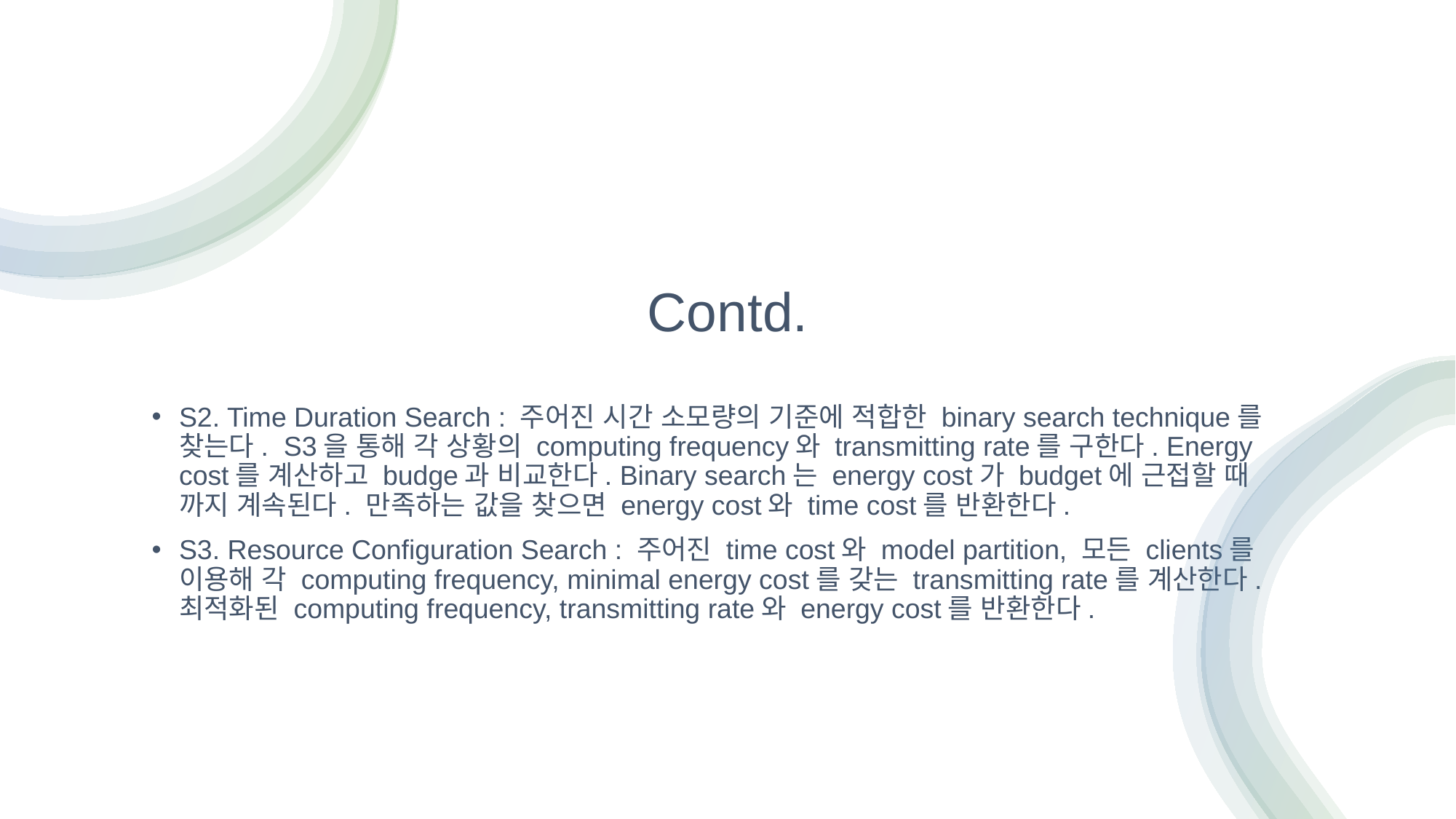

# Contd.
S2. Time Duration Search : 주어진 시간 소모량의 기준에 적합한 binary search technique를 찾는다.  S3을 통해 각 상황의 computing frequency와 transmitting rate를 구한다. Energy cost를 계산하고 budge과 비교한다. Binary search는 energy cost가 budget에 근접할 때 까지 계속된다. 만족하는 값을 찾으면 energy cost와 time cost를 반환한다.
S3. Resource Configuration Search : 주어진 time cost와 model partition, 모든 clients를 이용해 각 computing frequency, minimal energy cost를 갖는 transmitting rate를 계산한다. 최적화된 computing frequency, transmitting rate와 energy cost를 반환한다.